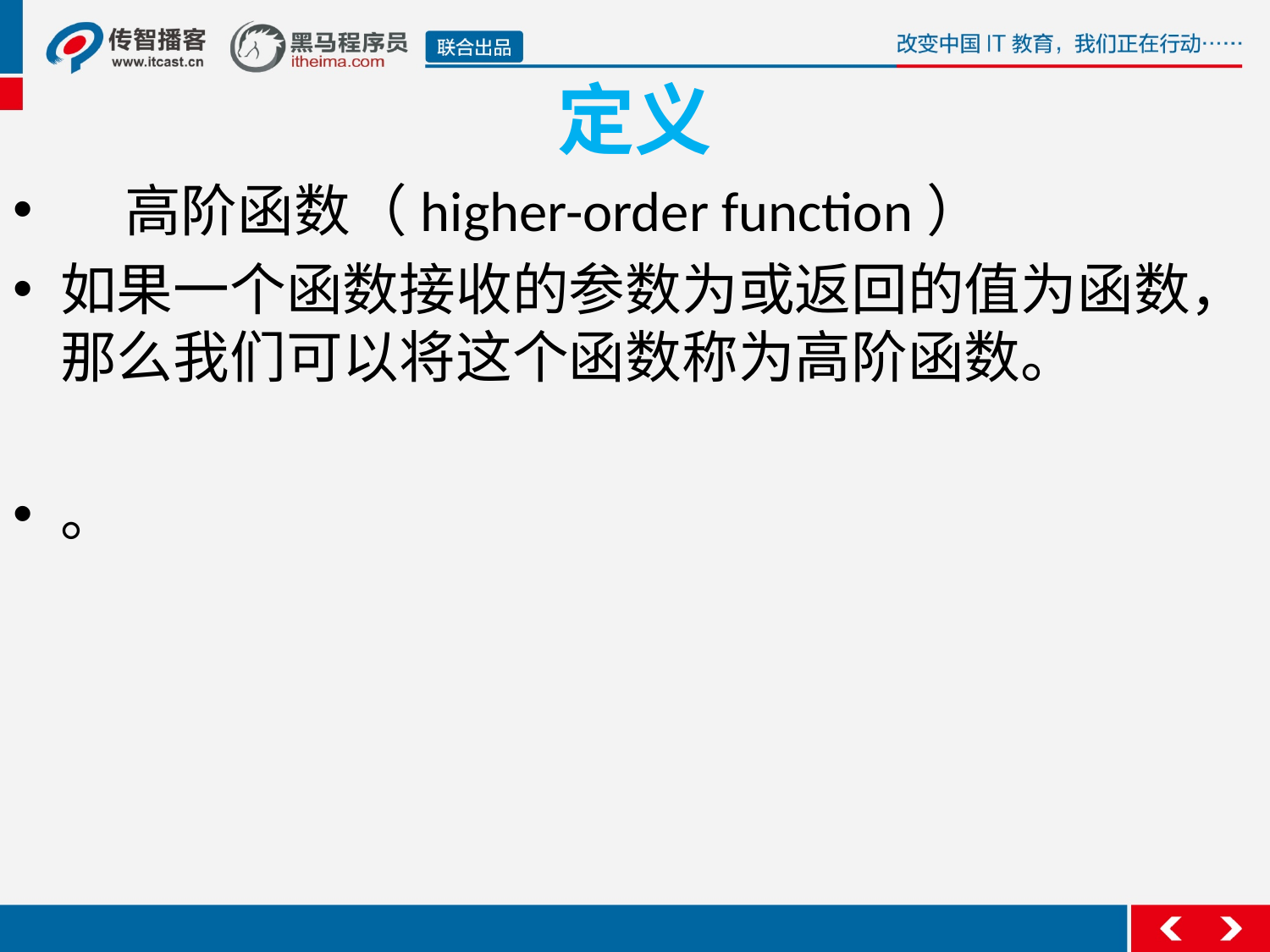

# 定义
    高阶函数（higher-order function）
如果一个函数接收的参数为或返回的值为函数，那么我们可以将这个函数称为高阶函数。

。